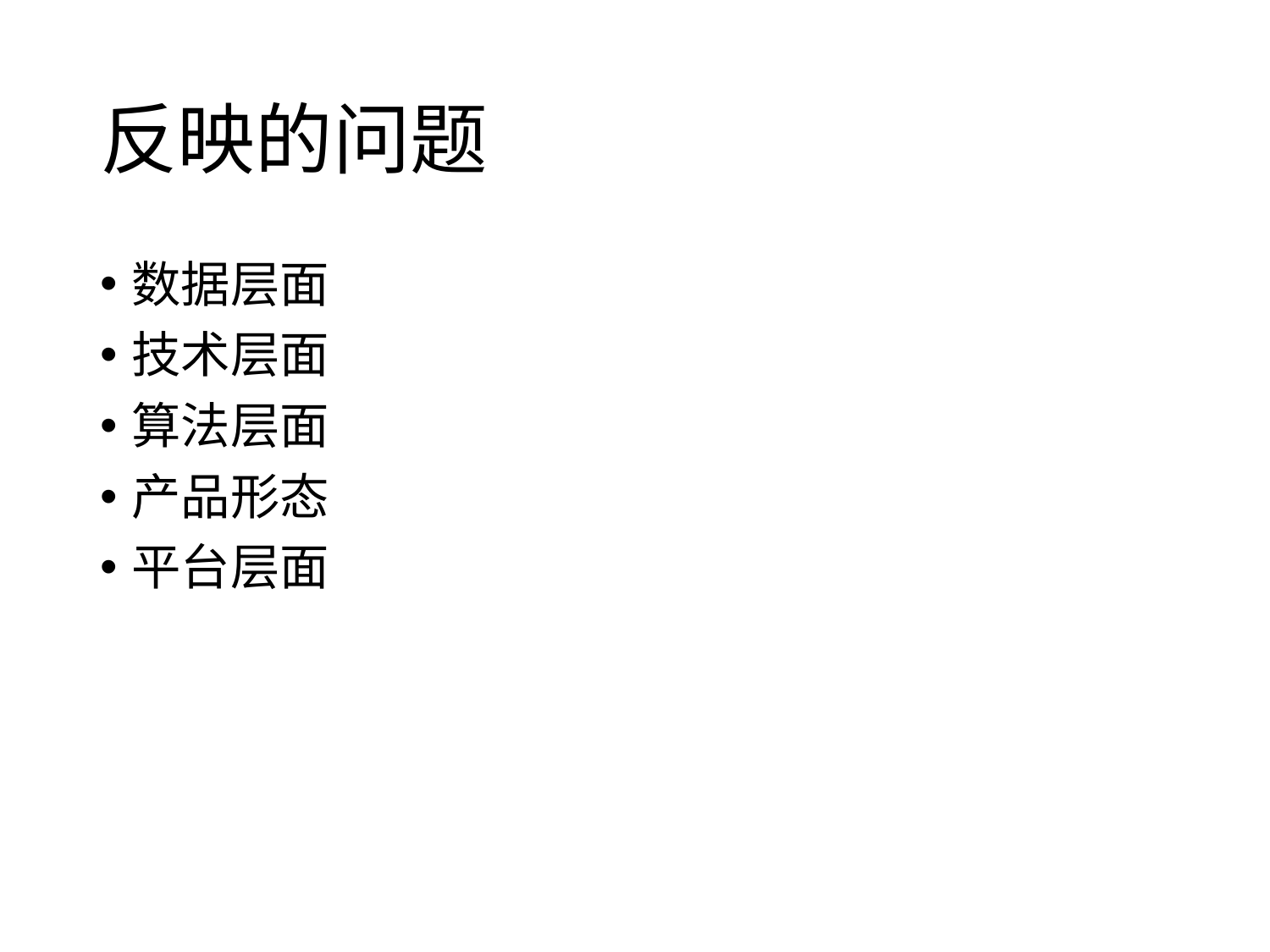

# 反映的问题
数据层面
技术层面
算法层面
产品形态
平台层面